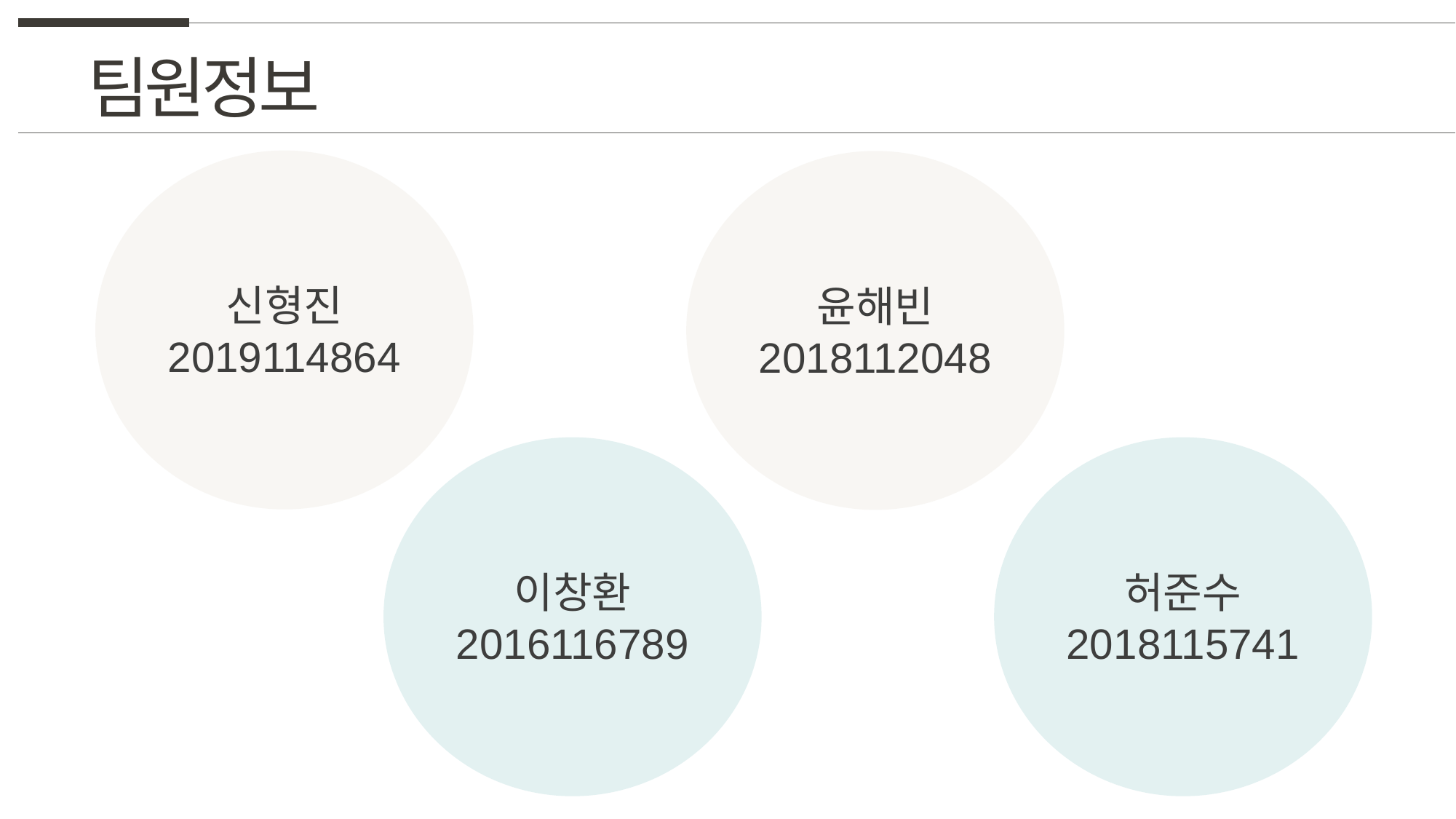

팀원정보
신형진
2019114864
윤해빈
2018112048
이창환
2016116789
허준수
2018115741